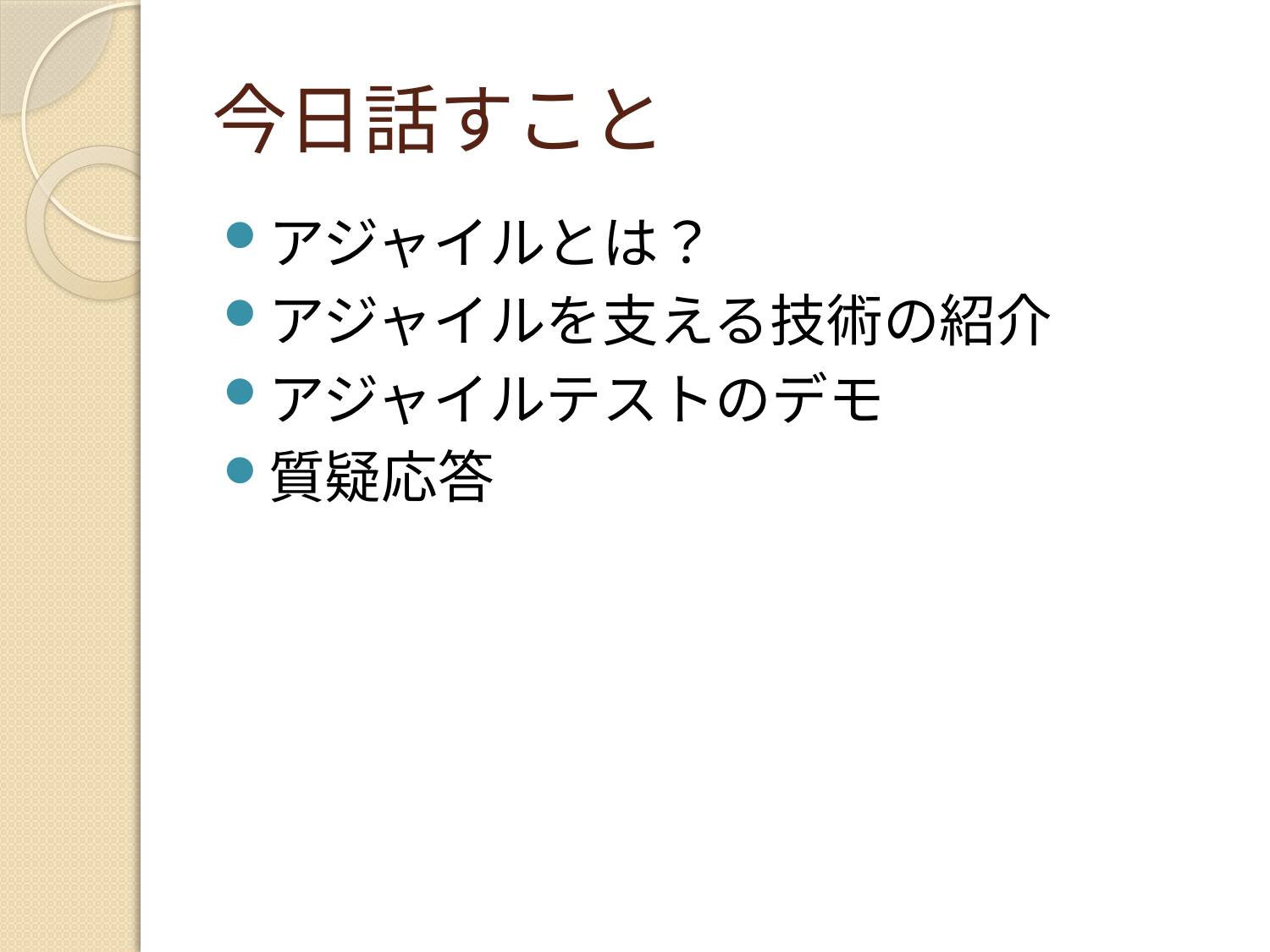

# 今日話すこと
アジャイルとは？
アジャイルを支える技術の紹介
アジャイルテストのデモ
質疑応答